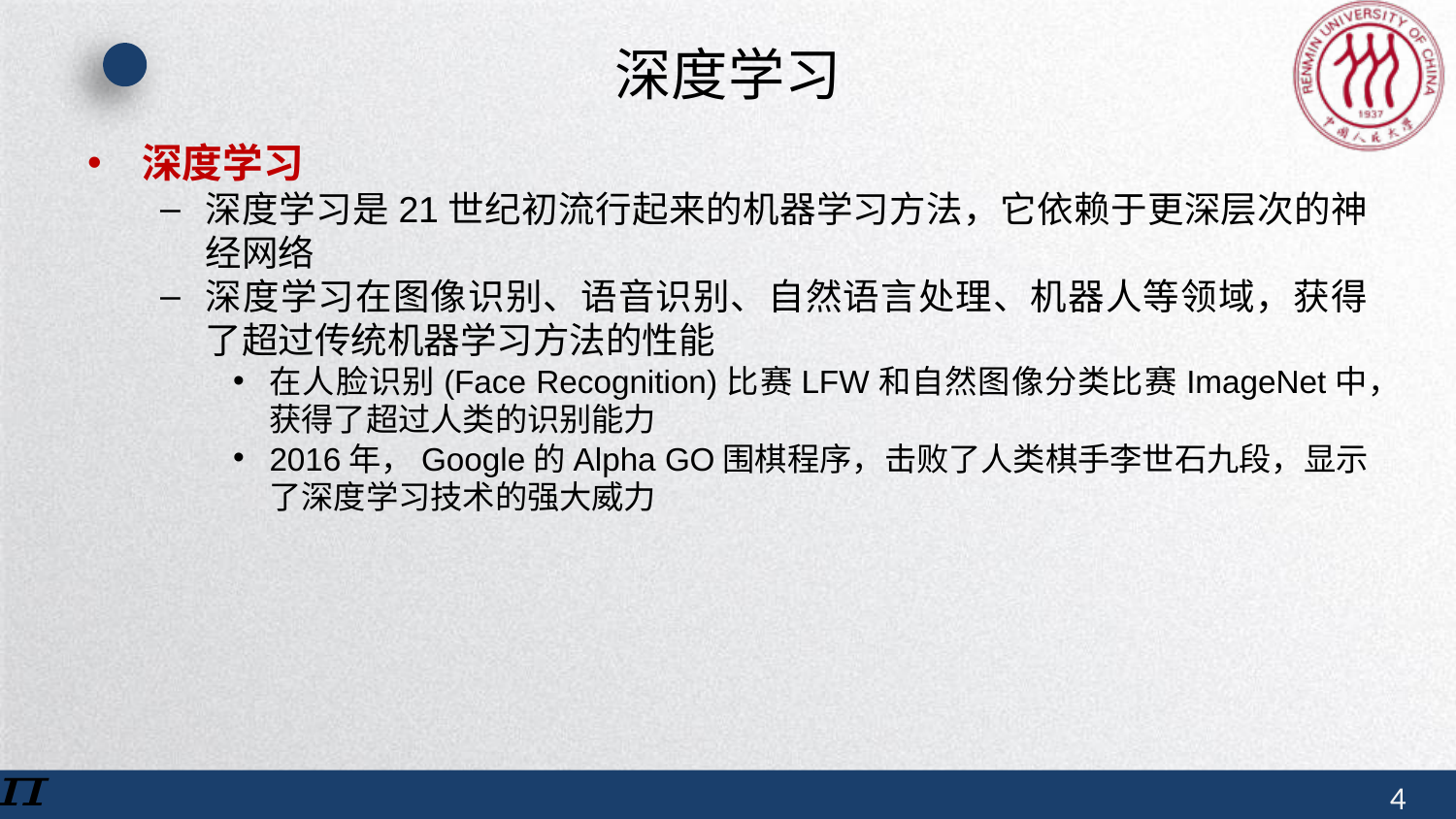

# 深度学习
深度学习
深度学习是21世纪初流行起来的机器学习方法，它依赖于更深层次的神经网络
深度学习在图像识别、语音识别、自然语言处理、机器人等领域，获得了超过传统机器学习方法的性能
在人脸识别(Face Recognition)比赛LFW和自然图像分类比赛ImageNet中，获得了超过人类的识别能力
2016年，Google的Alpha GO围棋程序，击败了人类棋手李世石九段，显示了深度学习技术的强大威力